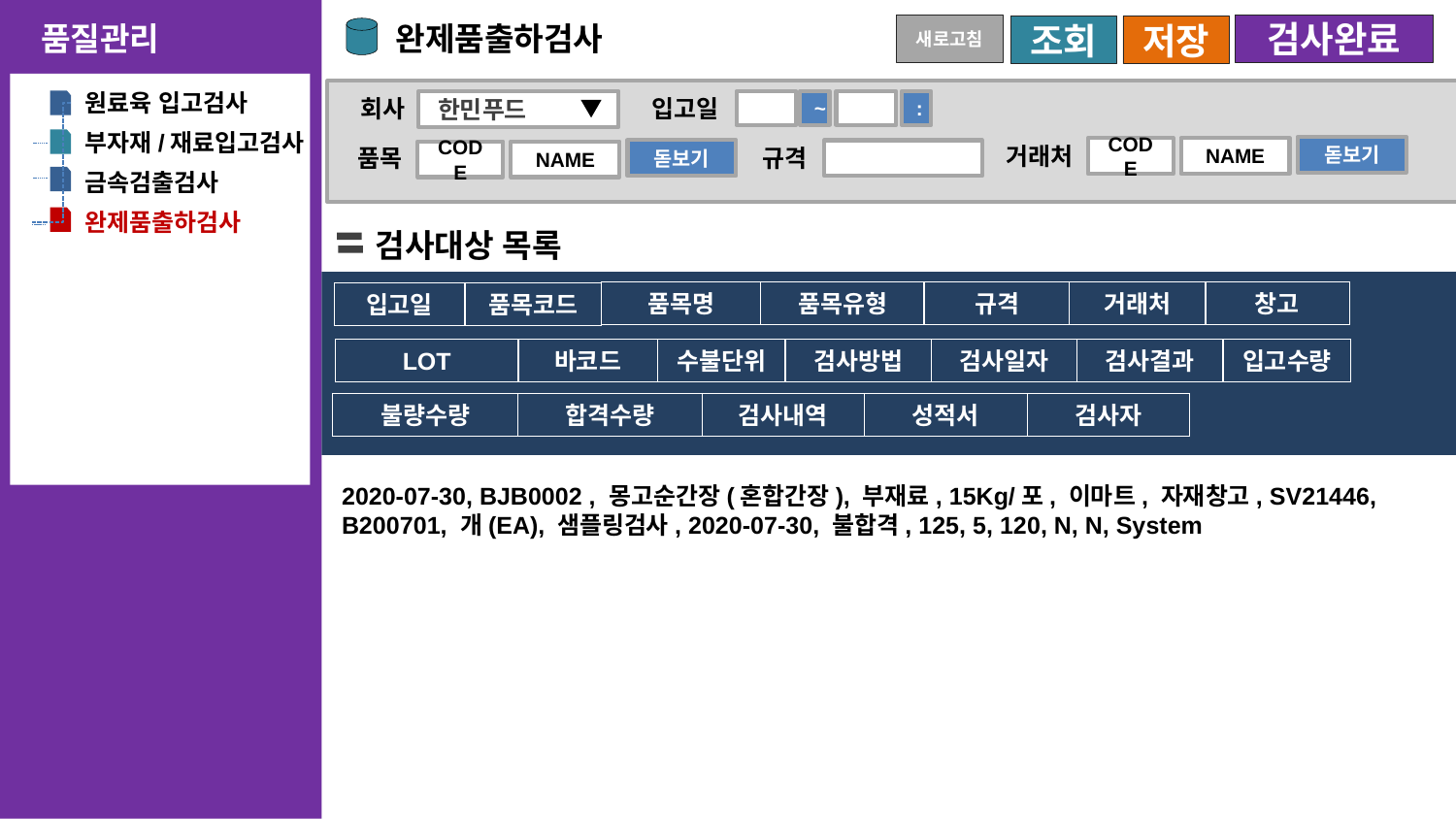

완제품출하검사
품질관리
새로고침
검사완료
조회
저장

원료육 입고검사

회사
입고일
한민푸드

~

:

부자재/재료입고검사

거래처
품목
규격
돋보기
CODE
NAME
돋보기

CODE
NAME
금속검출검사

완제품출하검사

검사대상 목록

품목명
품목유형
규격
거래처
창고
입고일
품목코드
LOT
바코드
수불단위
검사방법
검사일자
검사결과
입고수량
불량수량
합격수량
검사내역
성적서
검사자
2020-07-30, BJB0002 , 몽고순간장(혼합간장), 부재료, 15Kg/포, 이마트, 자재창고, SV21446,
B200701, 개(EA), 샘플링검사, 2020-07-30, 불합격, 125, 5, 120, N, N, System